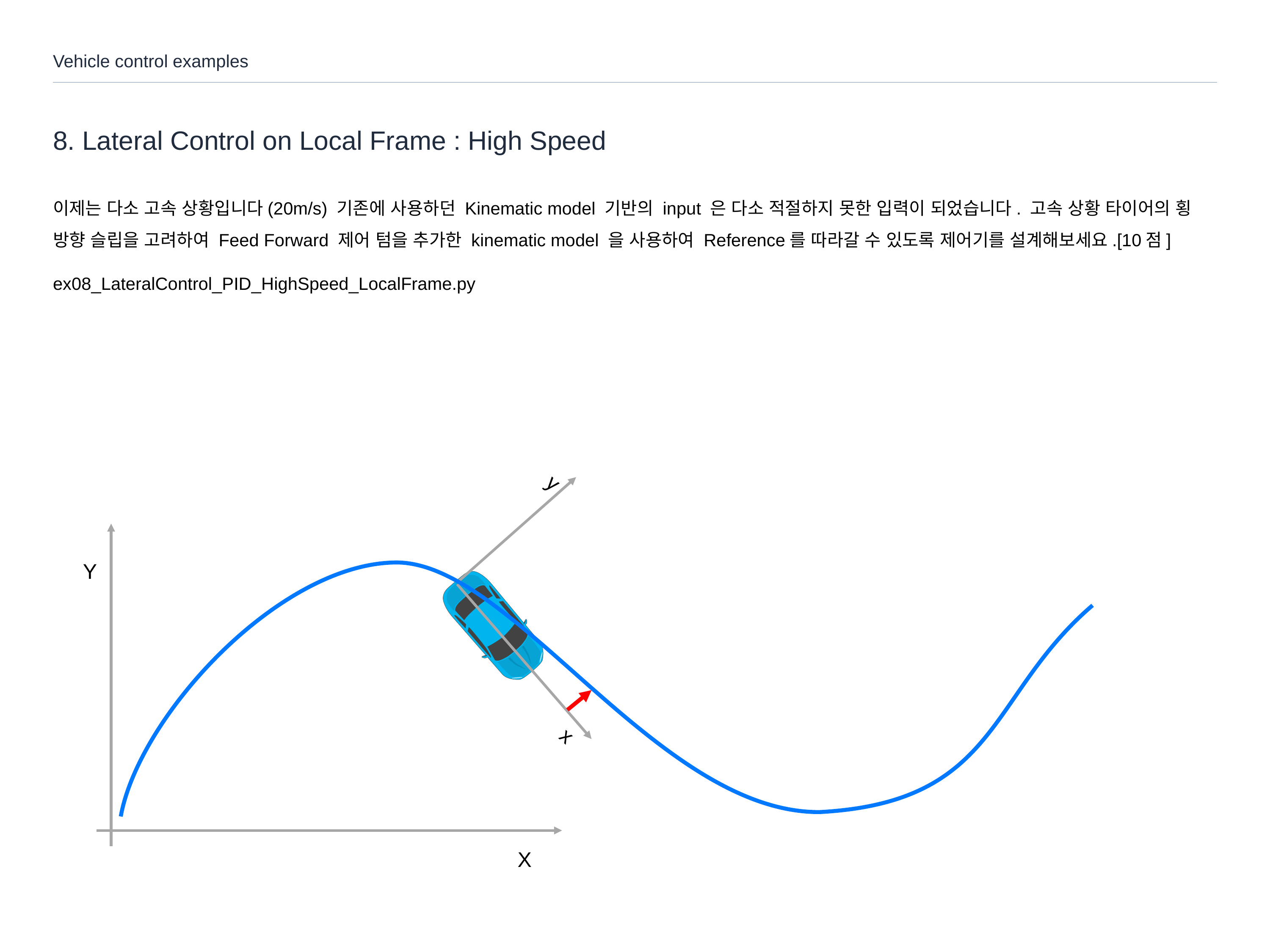

Vehicle control examples
# 8. Lateral Control on Local Frame : High Speed
이제는 다소 고속 상황입니다(20m/s) 기존에 사용하던 Kinematic model 기반의 input 은 다소 적절하지 못한 입력이 되었습니다. 고속 상황 타이어의 횡 방향 슬립을 고려하여 Feed Forward 제어 텀을 추가한 kinematic model 을 사용하여 Reference를 따라갈 수 있도록 제어기를 설계해보세요.[10점]
ex08_LateralControl_PID_HighSpeed_LocalFrame.py

y
x
Y

X